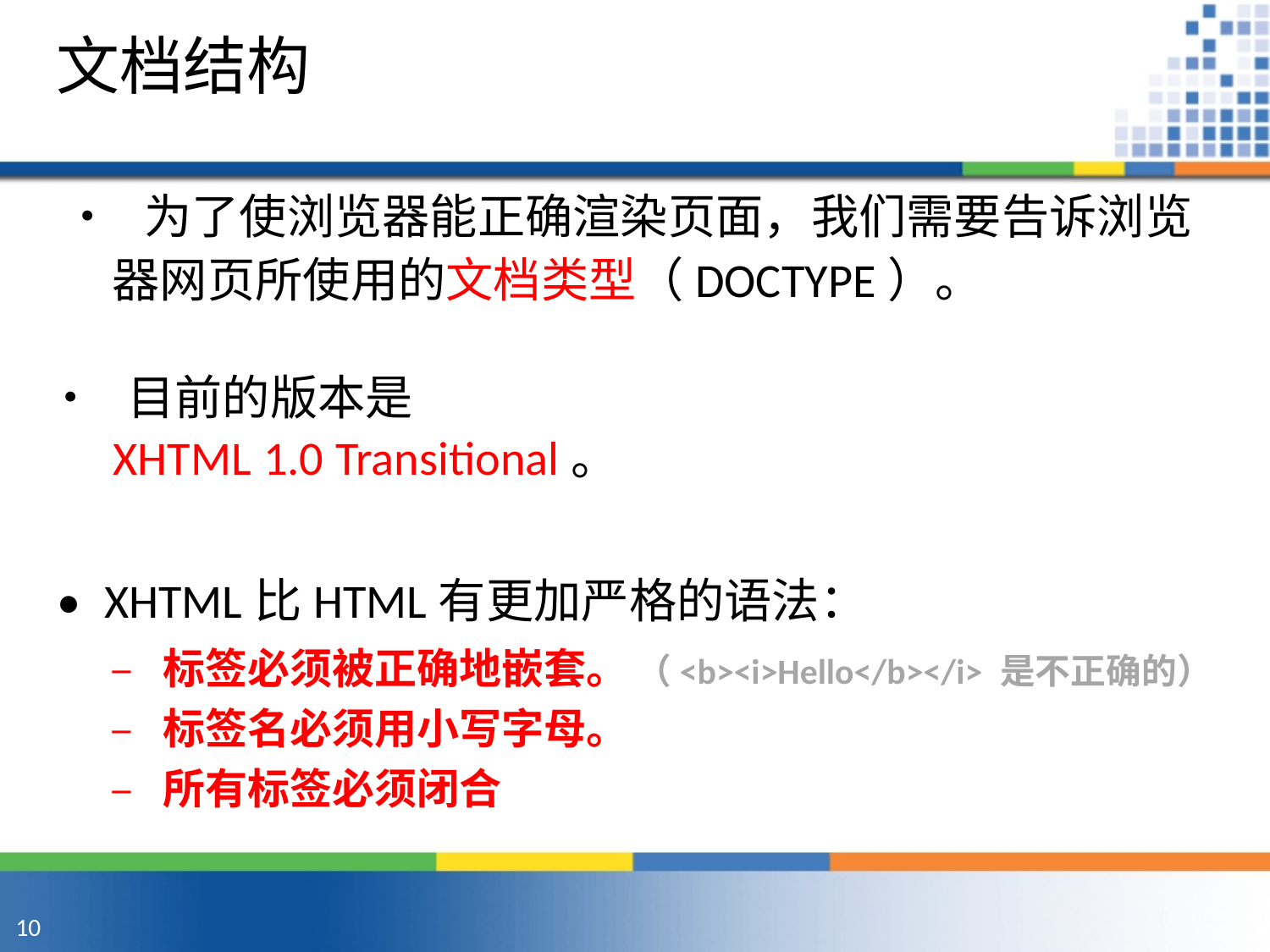

文档结构
•  为了使浏览器能正确渲染页面，我们需要告诉浏览
器网页所使用的文档类型（DOCTYPE）。
•  目前的版本是

XHTML 1.0 Transitional。
•  XHTML比HTML有更加严格的语法：
–  标签必须被正确地嵌套。 （<b><i>Hello</b></i> 是不正确的）
–  标签名必须用小写字母。
–  所有标签必须闭合
10